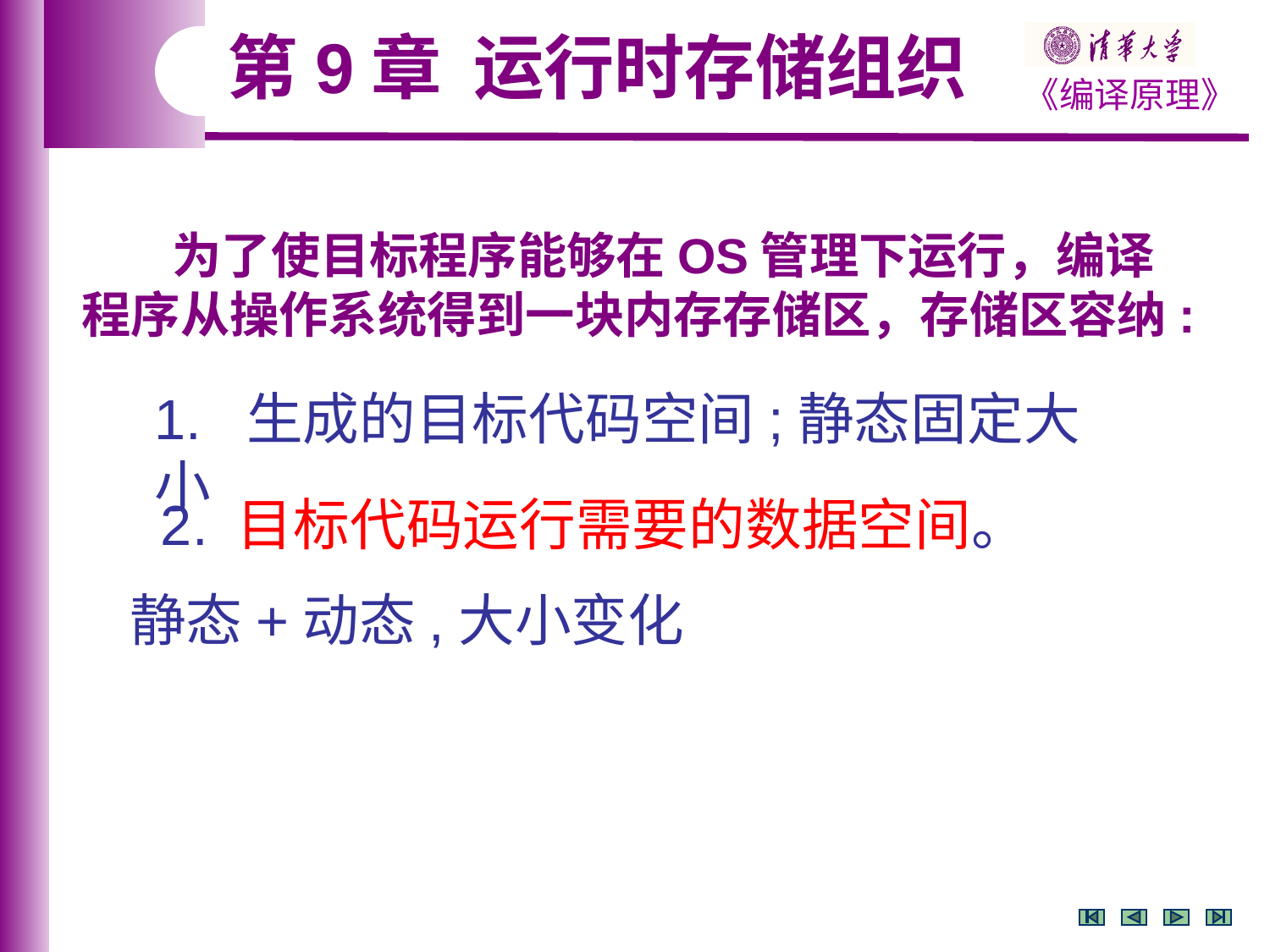

第9章  运行时存储组织
       为了使目标程序能够在OS管理下运行，编译程序从操作系统得到一块内存存储区，存储区容纳:
1.  生成的目标代码空间;静态固定大小
  2. 目标代码运行需要的数据空间。
静态+动态,大小变化